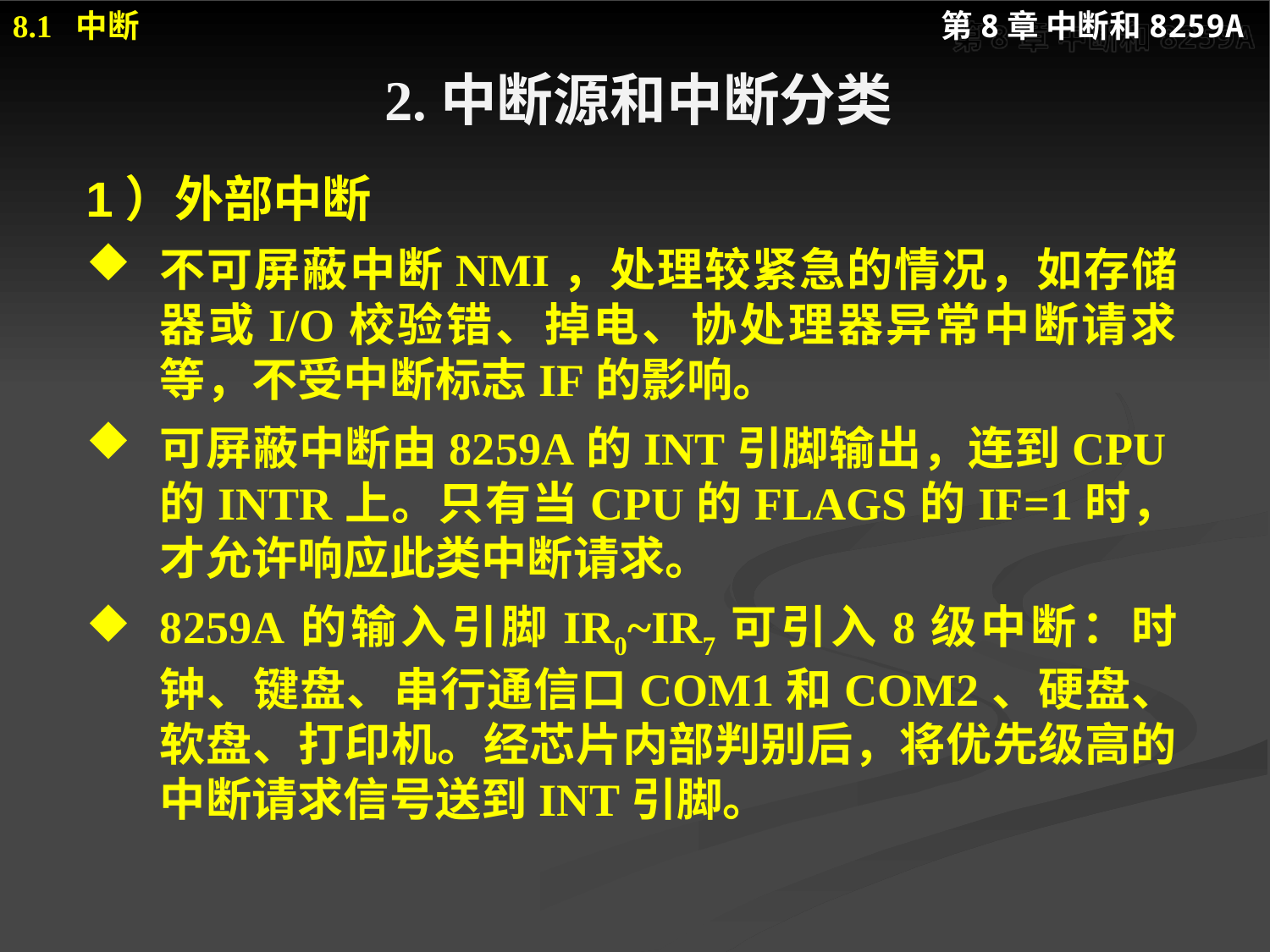

# 2.中断源和中断分类
1）外部中断
不可屏蔽中断NMI，处理较紧急的情况，如存储器或I/O校验错、掉电、协处理器异常中断请求等，不受中断标志IF的影响。
可屏蔽中断由8259A的INT引脚输出，连到CPU的INTR上。只有当CPU的FLAGS的IF=1时，才允许响应此类中断请求。
8259A的输入引脚IR0~IR7可引入8级中断：时钟、键盘、串行通信口COM1和COM2、硬盘、软盘、打印机。经芯片内部判别后，将优先级高的中断请求信号送到INT引脚。